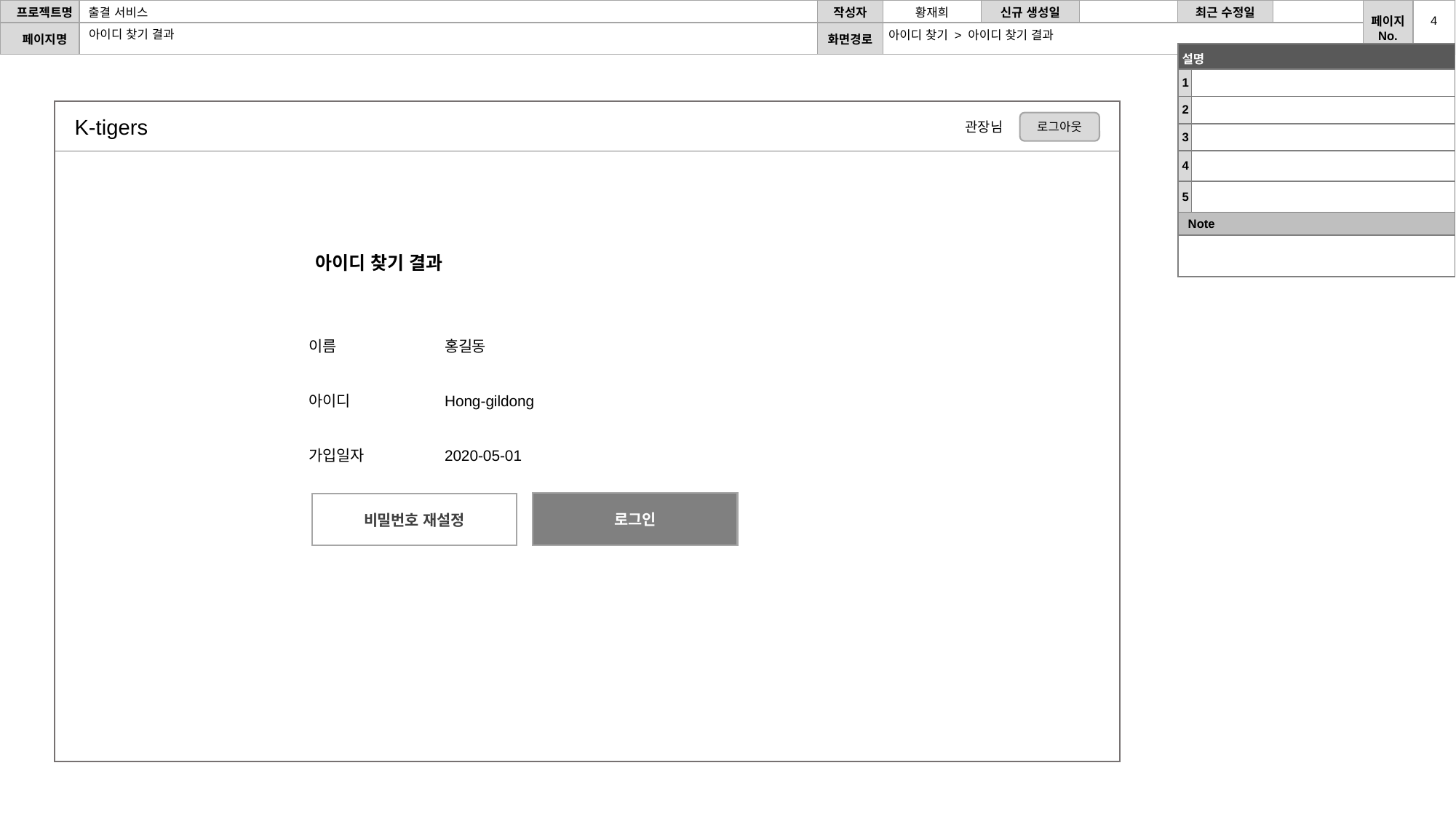

4
아이디 찾기 결과
아이디 찾기 > 아이디 찾기 결과
| 설명 |  |
| --- | --- |
| 1 |  |
| 2 |  |
| 3 |  |
| 4 |  |
| 5 |  |
| Note |  |
|  |  |

K-tigers
로그아웃
관장님
아이디 찾기 결과
홍길동

Hong-gildong

2020-05-01
이름

아이디

가입일자
로그인
비밀번호 재설정